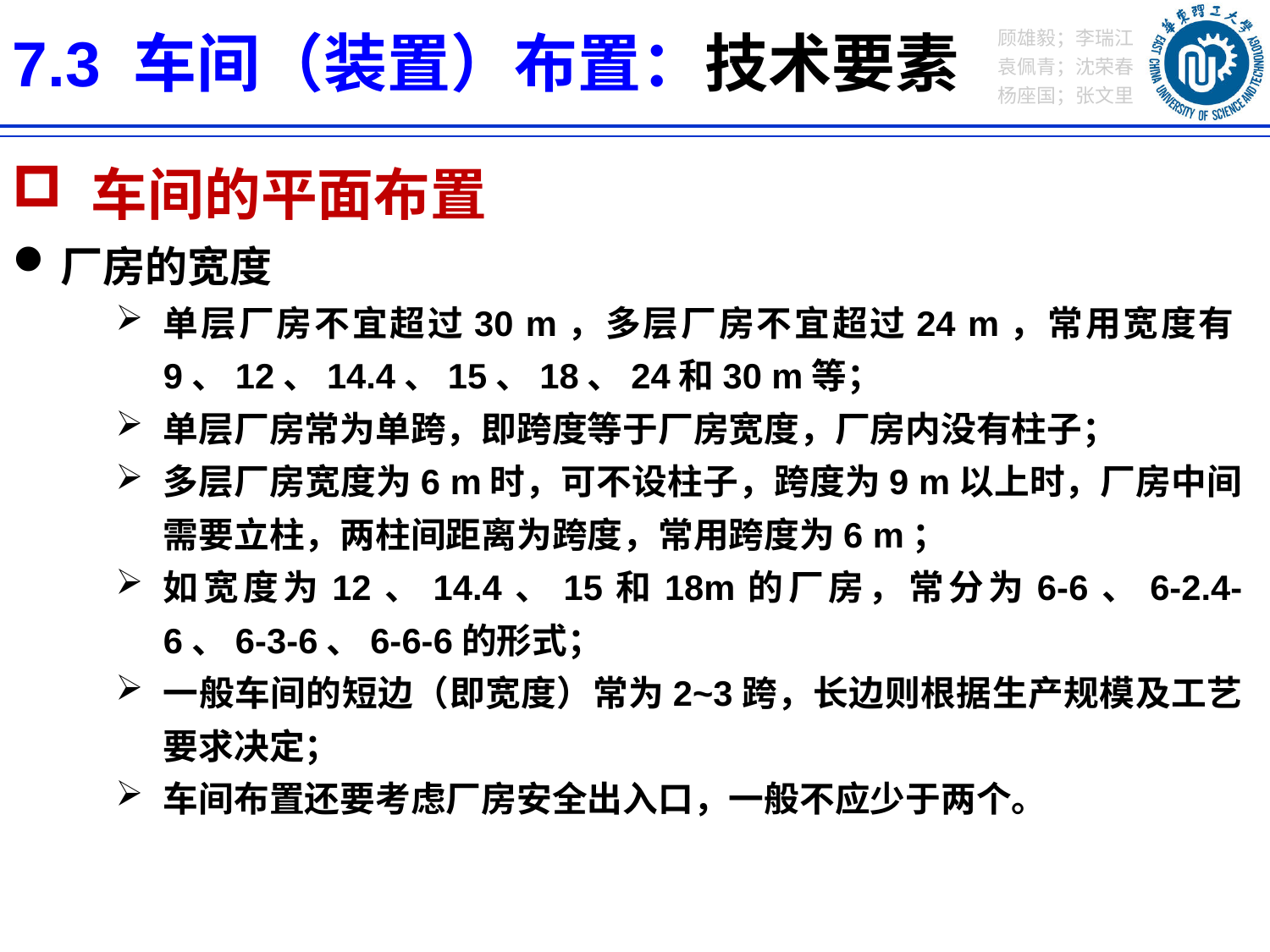

7.3 车间（装置）布置：技术要素
 车间的平面布置
厂房的宽度
单层厂房不宜超过30 m，多层厂房不宜超过24 m，常用宽度有9、12、14.4、15、18、24和30 m等；
单层厂房常为单跨，即跨度等于厂房宽度，厂房内没有柱子；
多层厂房宽度为6 m时，可不设柱子，跨度为9 m以上时，厂房中间需要立柱，两柱间距离为跨度，常用跨度为6 m；
如宽度为12、14.4、15和18m的厂房，常分为6-6、6-2.4-6、6-3-6、6-6-6的形式；
一般车间的短边（即宽度）常为2~3跨，长边则根据生产规模及工艺要求决定；
车间布置还要考虑厂房安全出入口，一般不应少于两个。